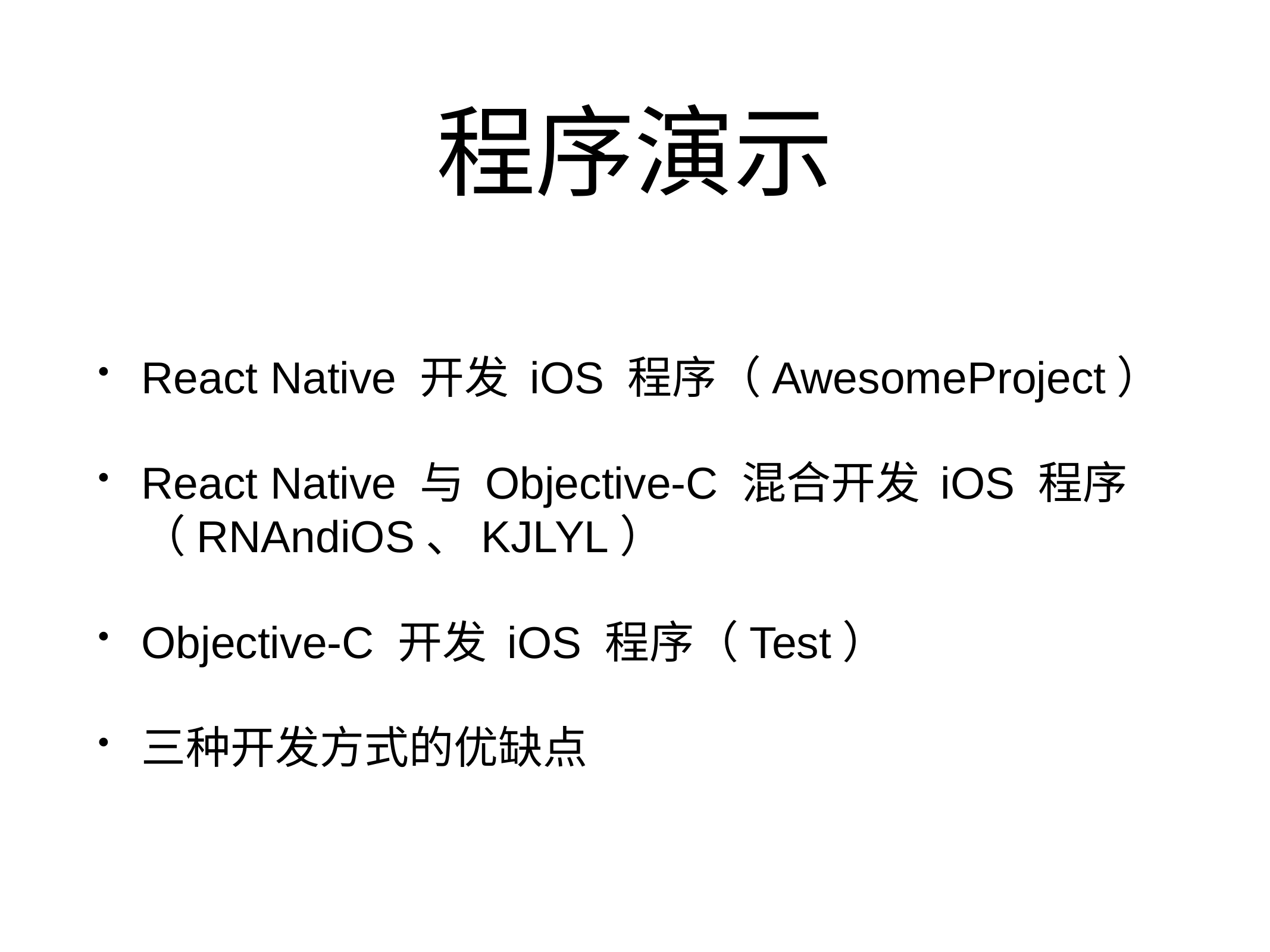

# 程序演示
React Native 开发 iOS 程序（AwesomeProject）
React Native 与 Objective-C 混合开发 iOS 程序（RNAndiOS、KJLYL）
Objective-C 开发 iOS 程序（Test）
三种开发方式的优缺点